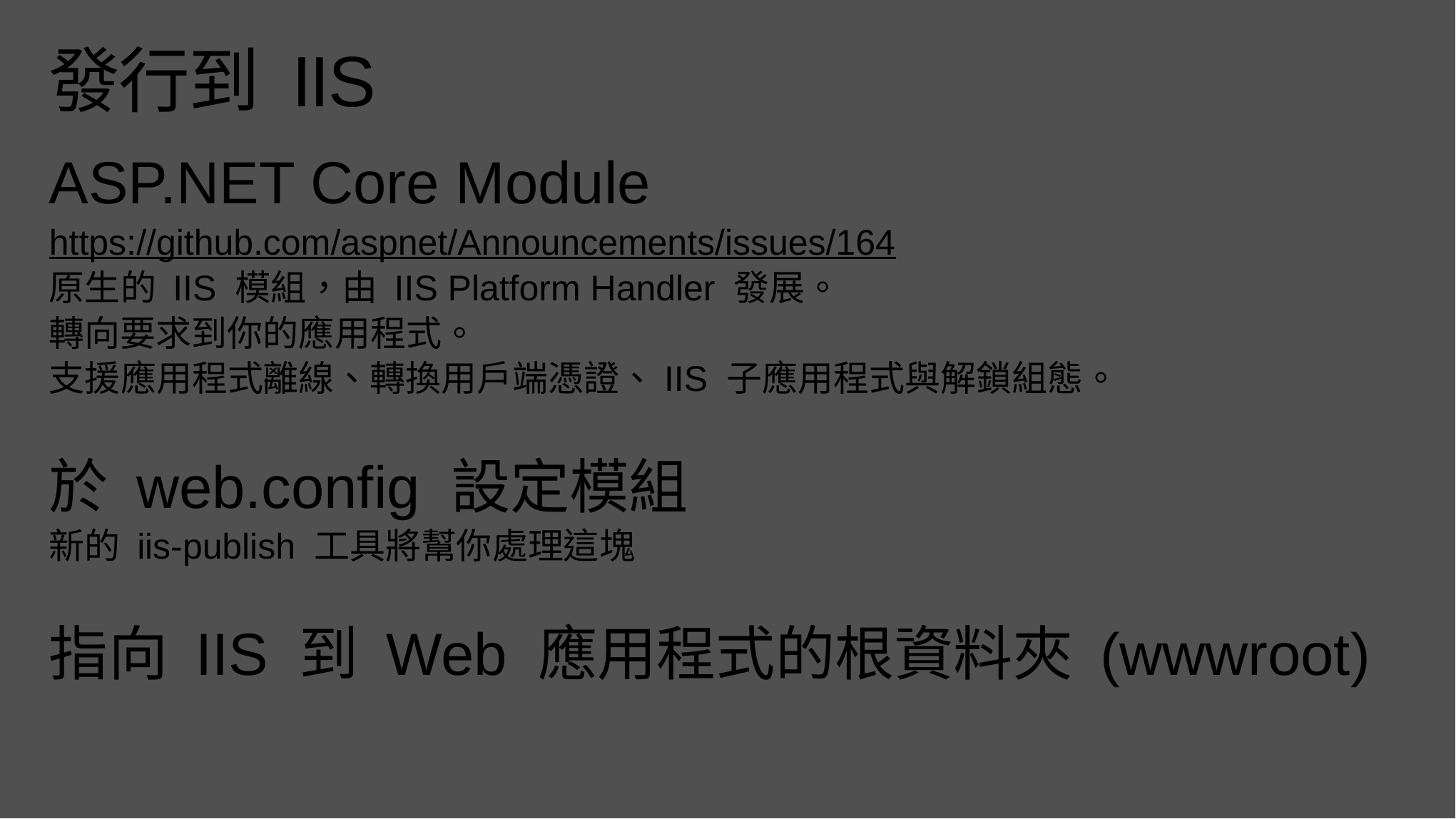

# 發行到 IIS
ASP.NET Core Module
https://github.com/aspnet/Announcements/issues/164
原生的 IIS 模組，由 IIS Platform Handler 發展。
轉向要求到你的應用程式。
支援應用程式離線、轉換用戶端憑證、IIS 子應用程式與解鎖組態。

於 web.config 設定模組
新的 iis-publish 工具將幫你處理這塊

指向 IIS 到 Web 應用程式的根資料夾 (wwwroot)